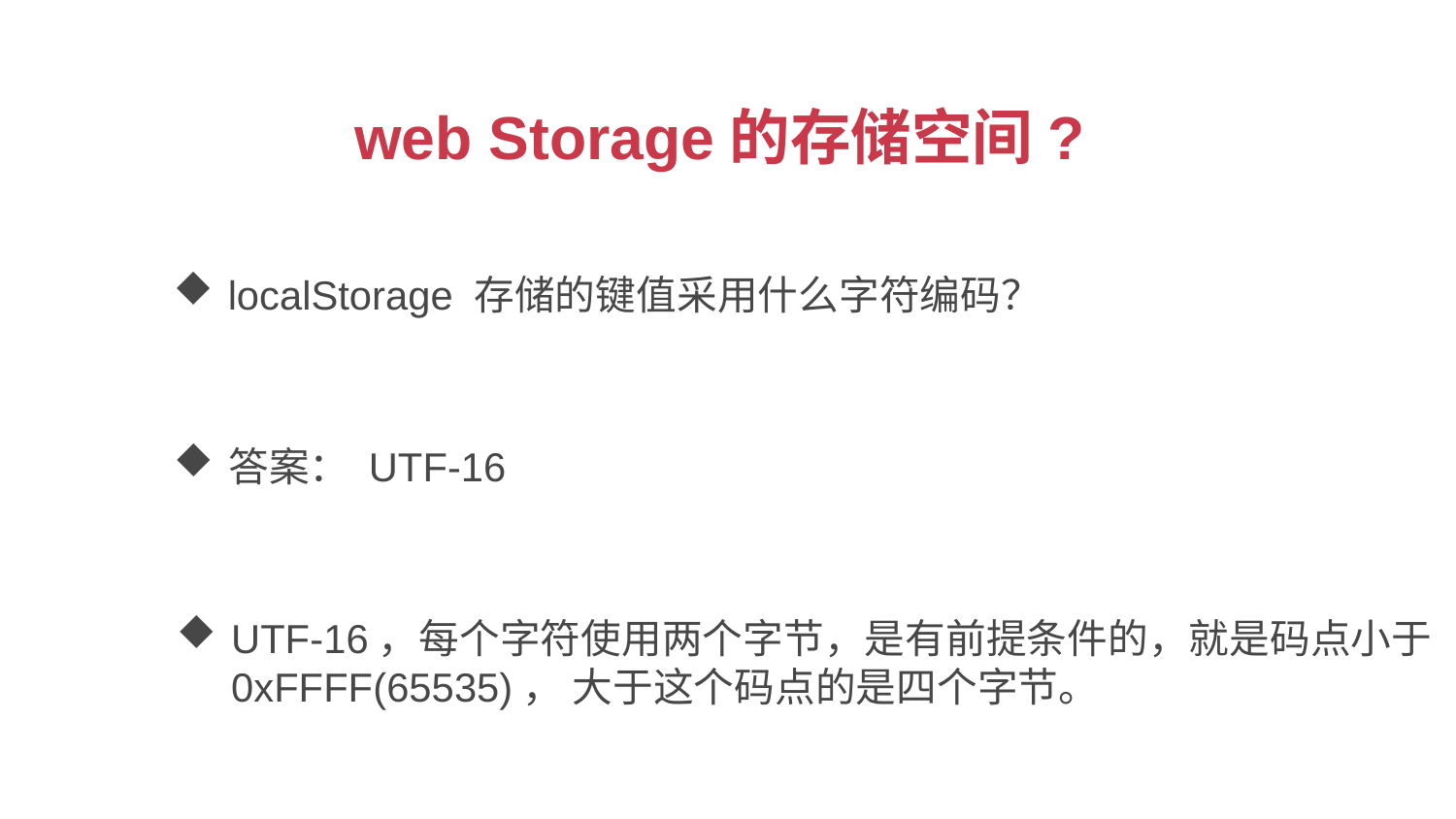

web Storage的存储空间?
localStorage 存储的键值采用什么字符编码？
答案： UTF-16
UTF-16，每个字符使用两个字节，是有前提条件的，就是码点小于0xFFFF(65535)， 大于这个码点的是四个字节。